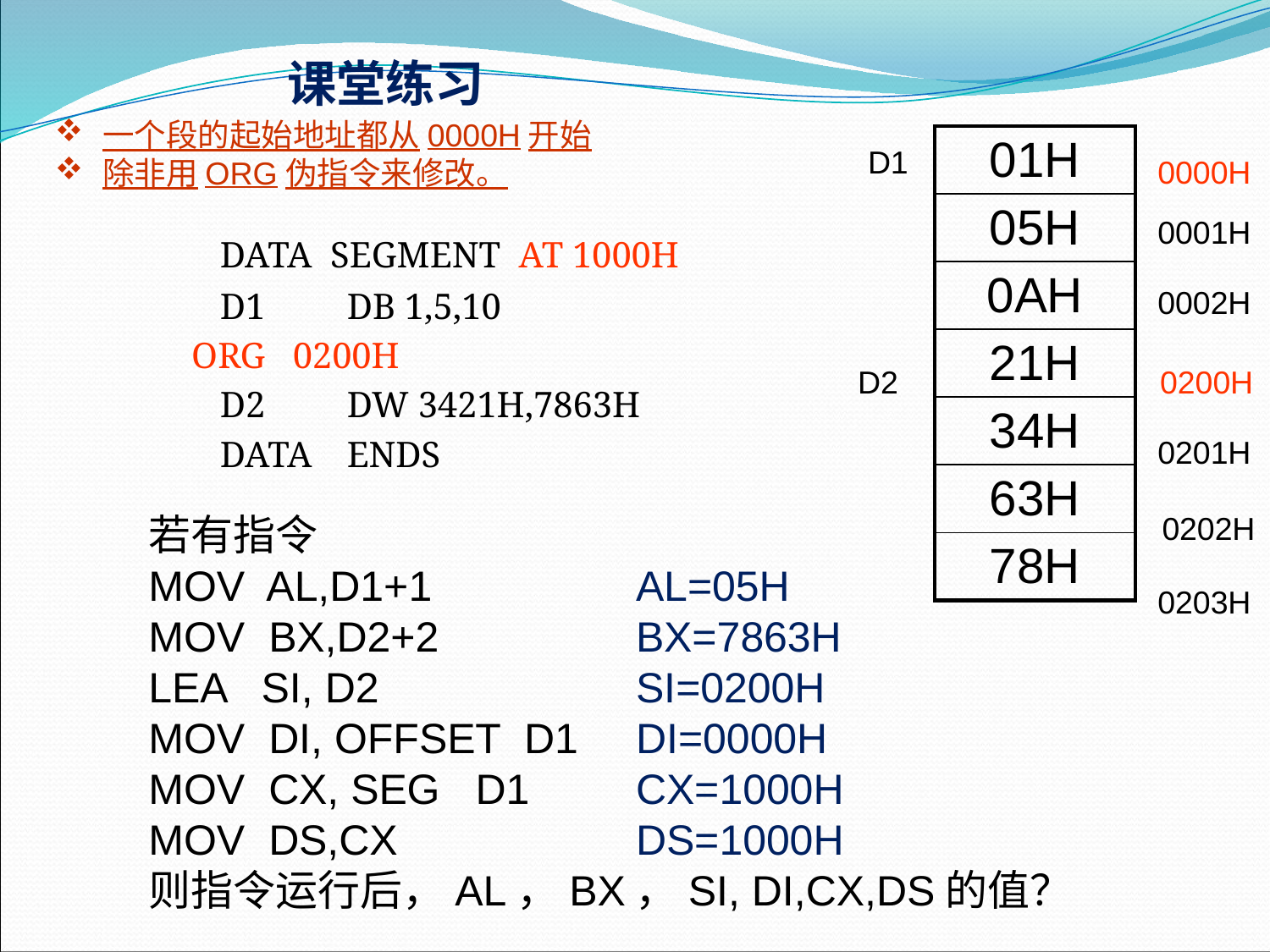

课堂练习
一个段的起始地址都从0000H开始
除非用ORG伪指令来修改。
| 01H |
| --- |
| 05H |
| 0AH |
| 21H |
| 34H |
| 63H |
| 78H |
D1
0000H
0001H
		DATA  SEGMENT  AT 1000H
		D1	DB 1,5,10
               ORG   0200H
		D2	DW 3421H,7863H
		DATA	ENDS
0002H
D2
0200H
0201H
若有指令
MOV  AL,D1+1
MOV  BX,D2+2
LEA   SI, D2
MOV  DI, OFFSET  D1
MOV  CX, SEG   D1
MOV  DS,CX
则指令运行后，AL，BX，SI, DI,CX,DS的值？
0202H
AL=05H
BX=7863H
SI=0200H
DI=0000H
CX=1000H
DS=1000H

0203H